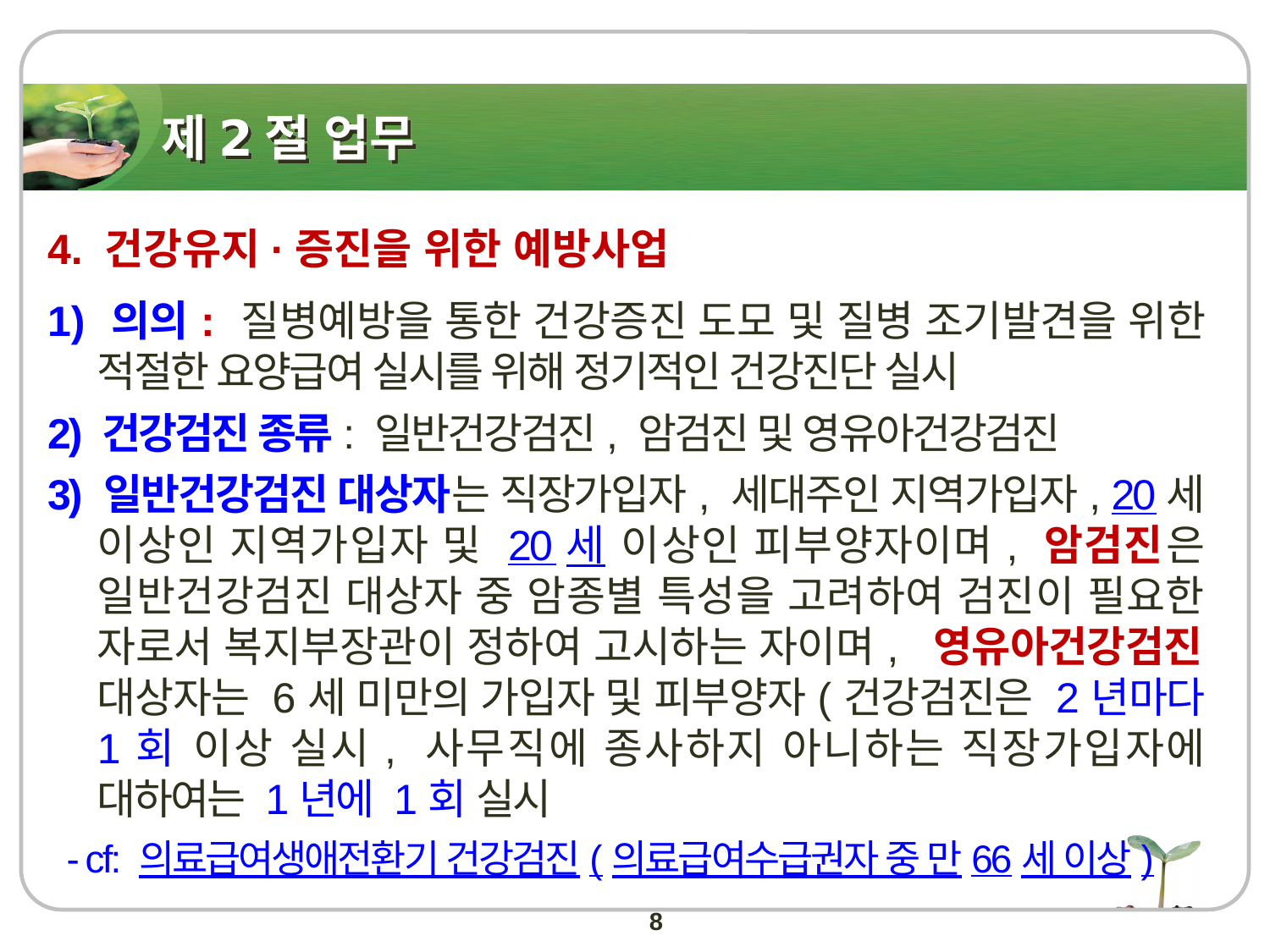

# 제2절 업무
4. 건강유지·증진을 위한 예방사업
1) 의의: 질병예방을 통한 건강증진 도모 및 질병 조기발견을 위한 적절한 요양급여 실시를 위해 정기적인 건강진단 실시
2) 건강검진 종류: 일반건강검진, 암검진 및 영유아건강검진
3) 일반건강검진 대상자는 직장가입자, 세대주인 지역가입자, 20세 이상인 지역가입자 및 20세 이상인 피부양자이며, 암검진은 일반건강검진 대상자 중 암종별 특성을 고려하여 검진이 필요한 자로서 복지부장관이 정하여 고시하는 자이며,  영유아건강검진 대상자는 6세 미만의 가입자 및 피부양자(건강검진은 2년마다 1회 이상 실시, 사무직에 종사하지 아니하는 직장가입자에 대하여는 1년에 1회 실시
  - cf: 의료급여생애전환기 건강검진(의료급여수급권자 중 만66세 이상)
8